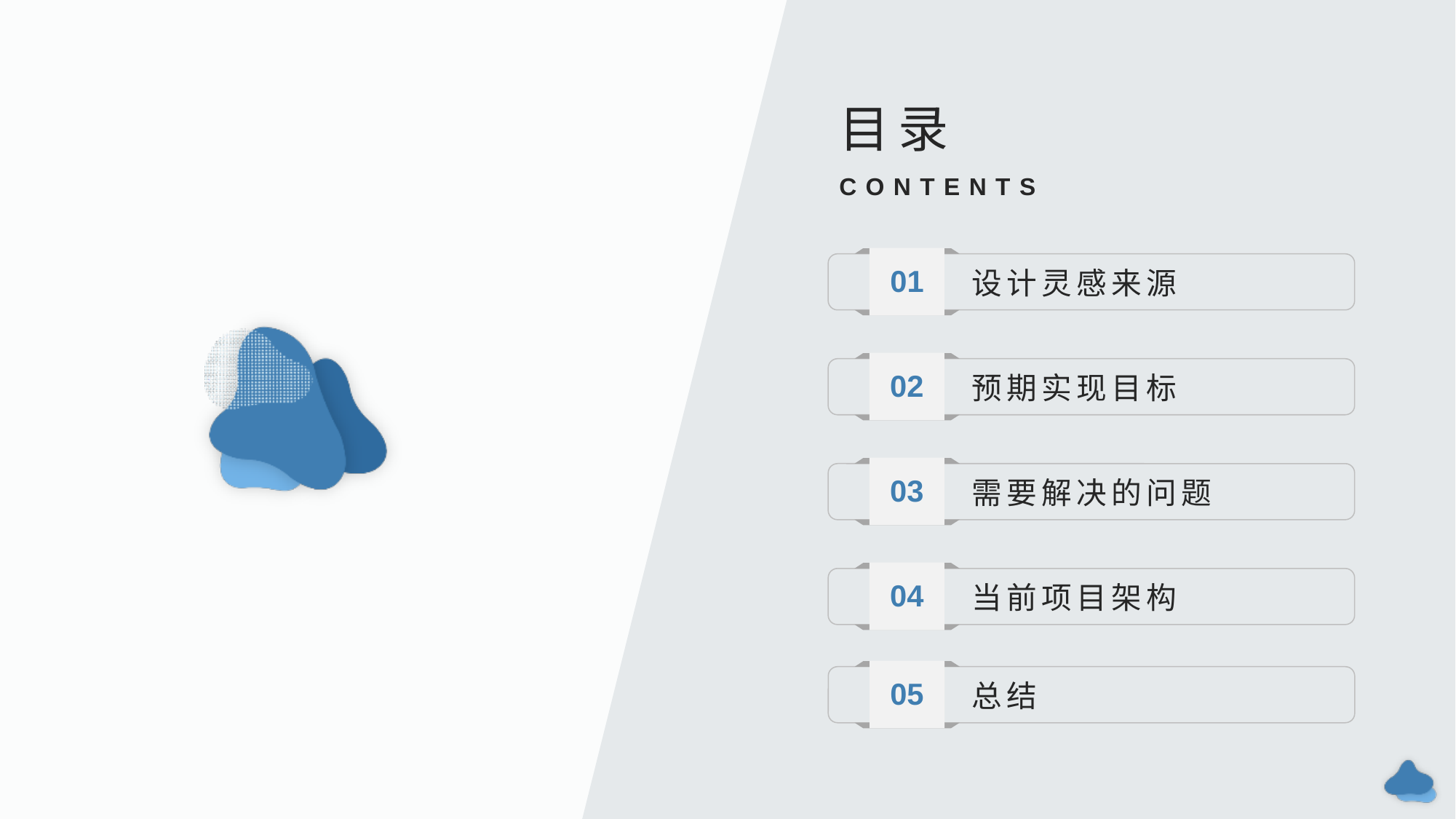

目录
CONTENTS
01

设计灵感来源

02

预期实现目标

03

需要解决的问题

04

当前项目架构

05

总结